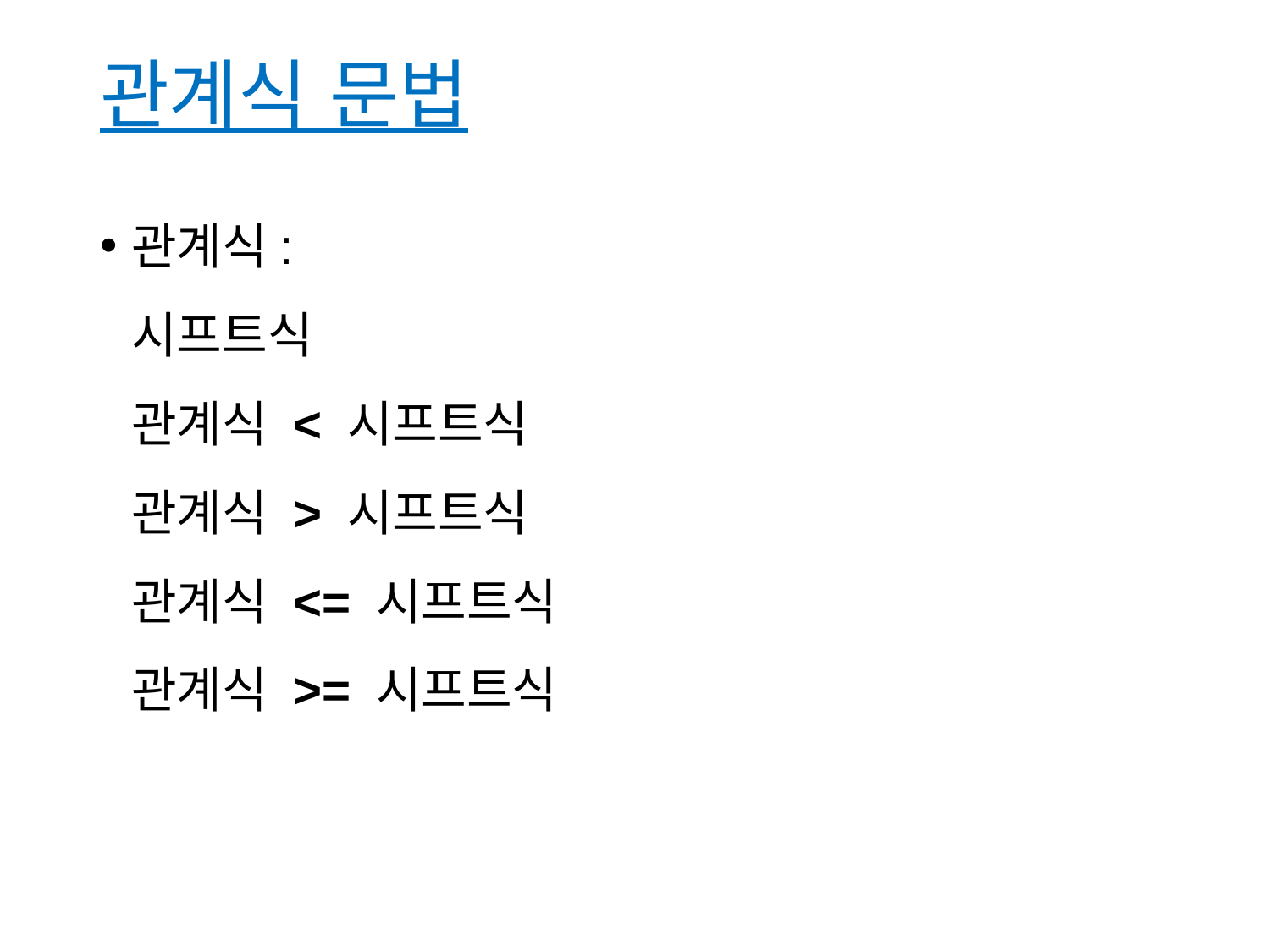

# 관계식 문법
관계식:
시프트식
관계식 < 시프트식
관계식 > 시프트식
관계식 <= 시프트식
관계식 >= 시프트식